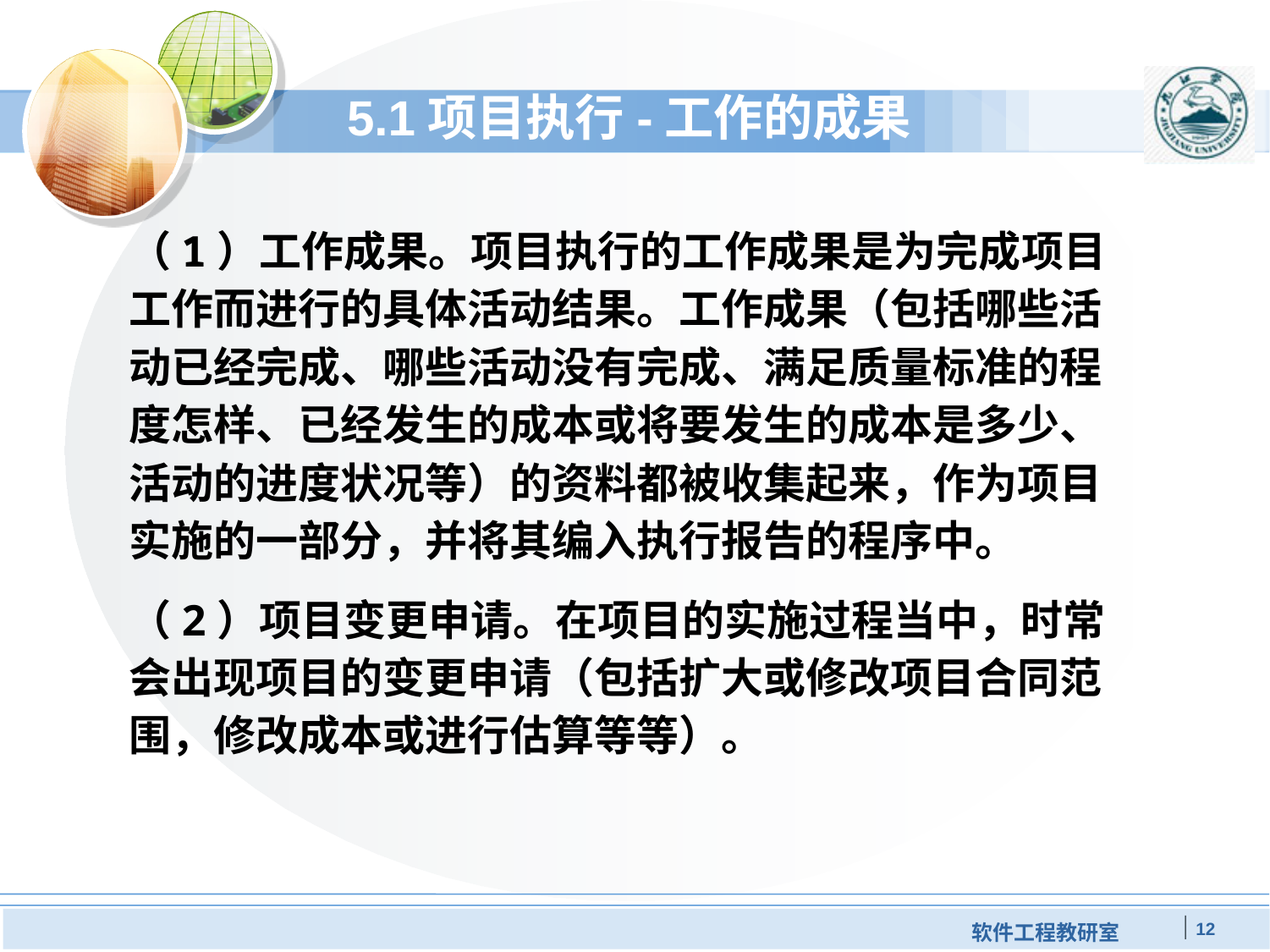

# 5.1项目执行-工作的成果
（1）工作成果。项目执行的工作成果是为完成项目工作而进行的具体活动结果。工作成果（包括哪些活动已经完成、哪些活动没有完成、满足质量标准的程度怎样、已经发生的成本或将要发生的成本是多少、活动的进度状况等）的资料都被收集起来，作为项目实施的一部分，并将其编入执行报告的程序中。
（2）项目变更申请。在项目的实施过程当中，时常会出现项目的变更申请（包括扩大或修改项目合同范围，修改成本或进行估算等等）。